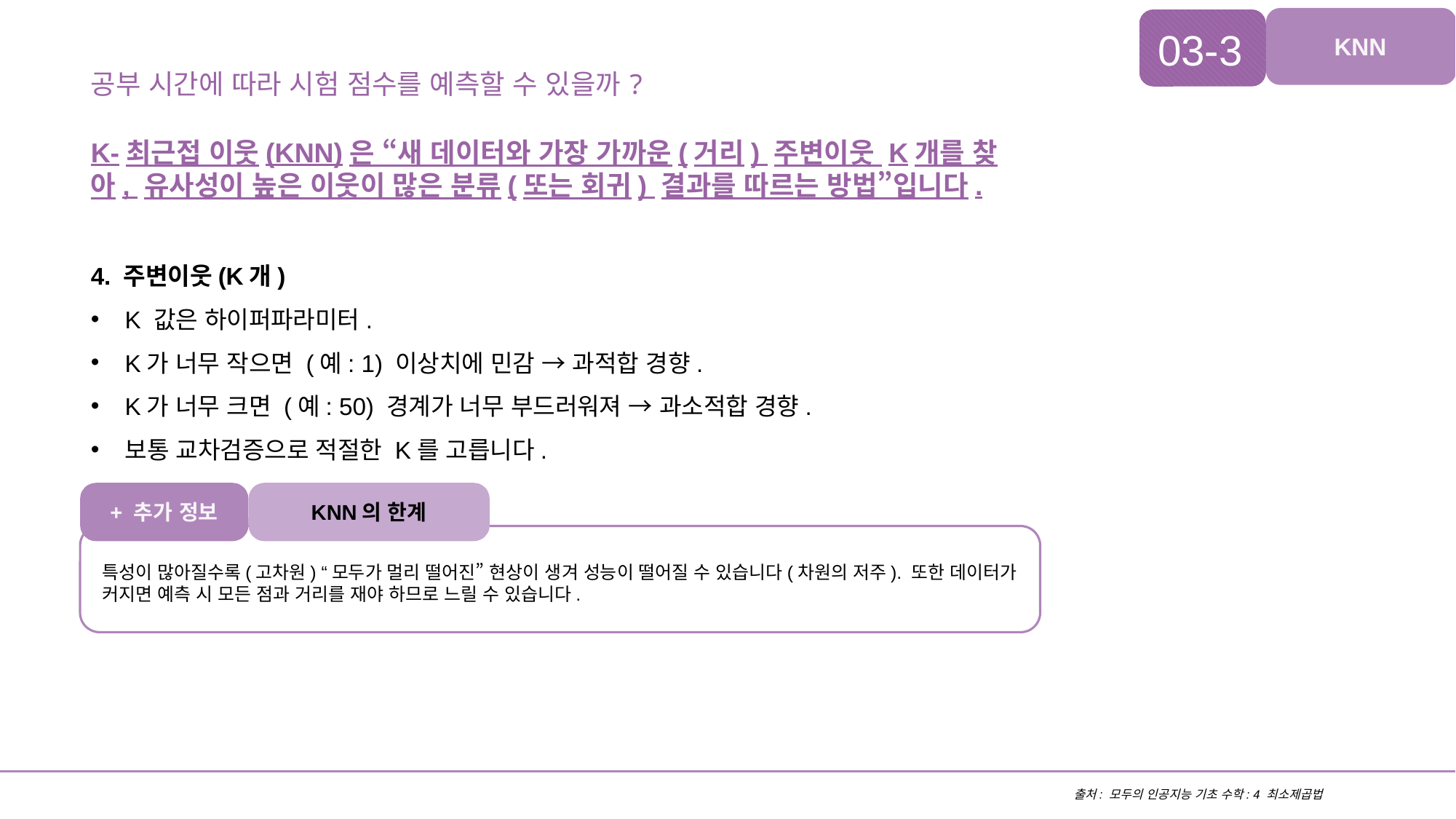

03-3
KNN
공부 시간에 따라 시험 점수를 예측할 수 있을까?

K-최근접 이웃(KNN)은 “새 데이터와 가장 가까운(거리) 주변이웃 K개를 찾아, 유사성이 높은 이웃이 많은 분류(또는 회귀) 결과를 따르는 방법”입니다.
4. 주변이웃(K개)
K 값은 하이퍼파라미터.
K가 너무 작으면 (예: 1) 이상치에 민감 → 과적합 경향.
K가 너무 크면 (예: 50) 경계가 너무 부드러워져 → 과소적합 경향.
보통 교차검증으로 적절한 K를 고릅니다.
+ 추가 정보
KNN의 한계

특성이 많아질수록(고차원) “모두가 멀리 떨어진” 현상이 생겨 성능이 떨어질 수 있습니다(차원의 저주). 또한 데이터가 커지면 예측 시 모든 점과 거리를 재야 하므로 느릴 수 있습니다.
출처: 모두의 인공지능 기초 수학: 4 최소제곱법